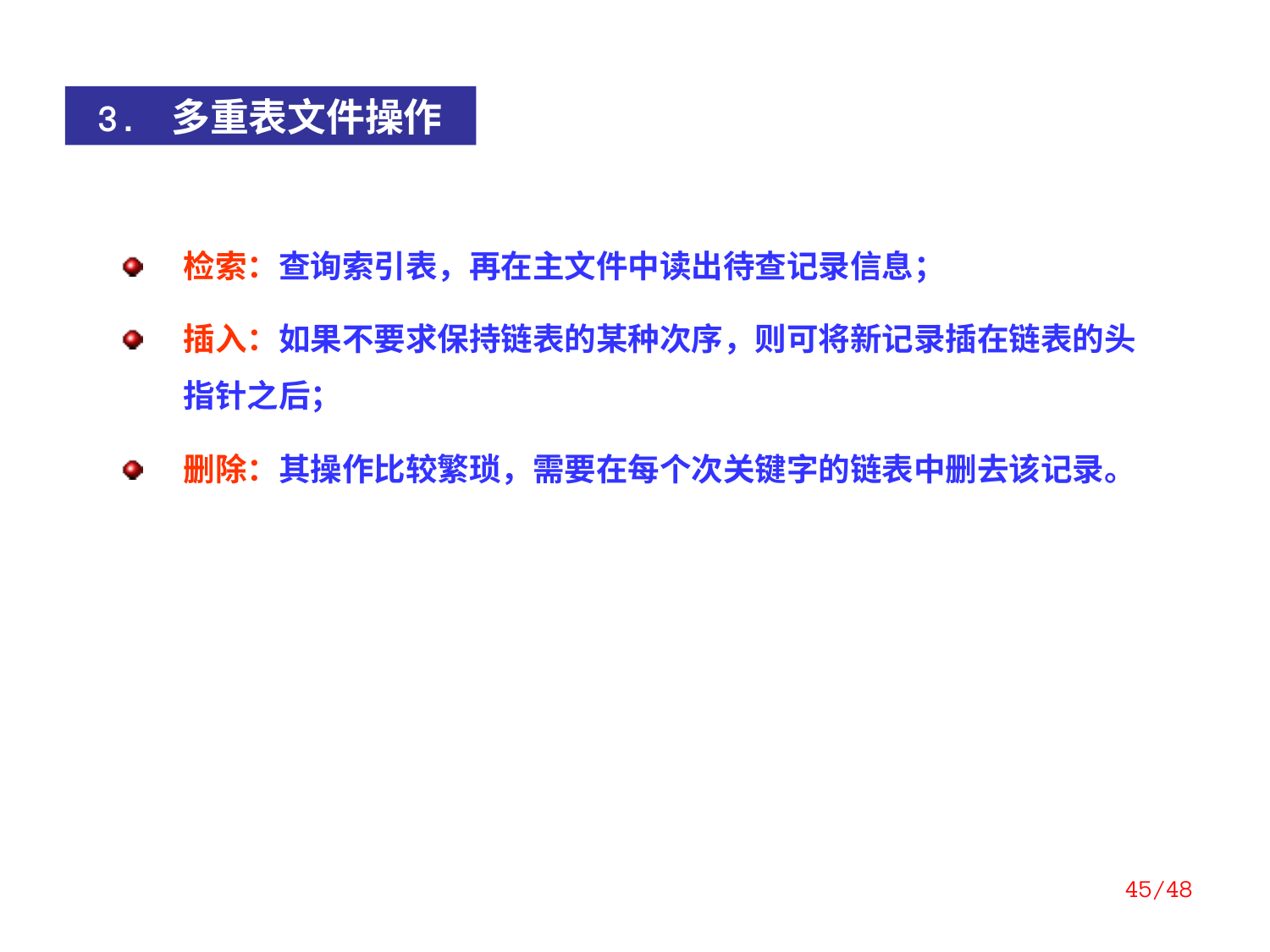

3. 多重表文件操作
检索：查询索引表，再在主文件中读出待查记录信息；
插入：如果不要求保持链表的某种次序，则可将新记录插在链表的头指针之后；
删除：其操作比较繁琐，需要在每个次关键字的链表中删去该记录。
45/48